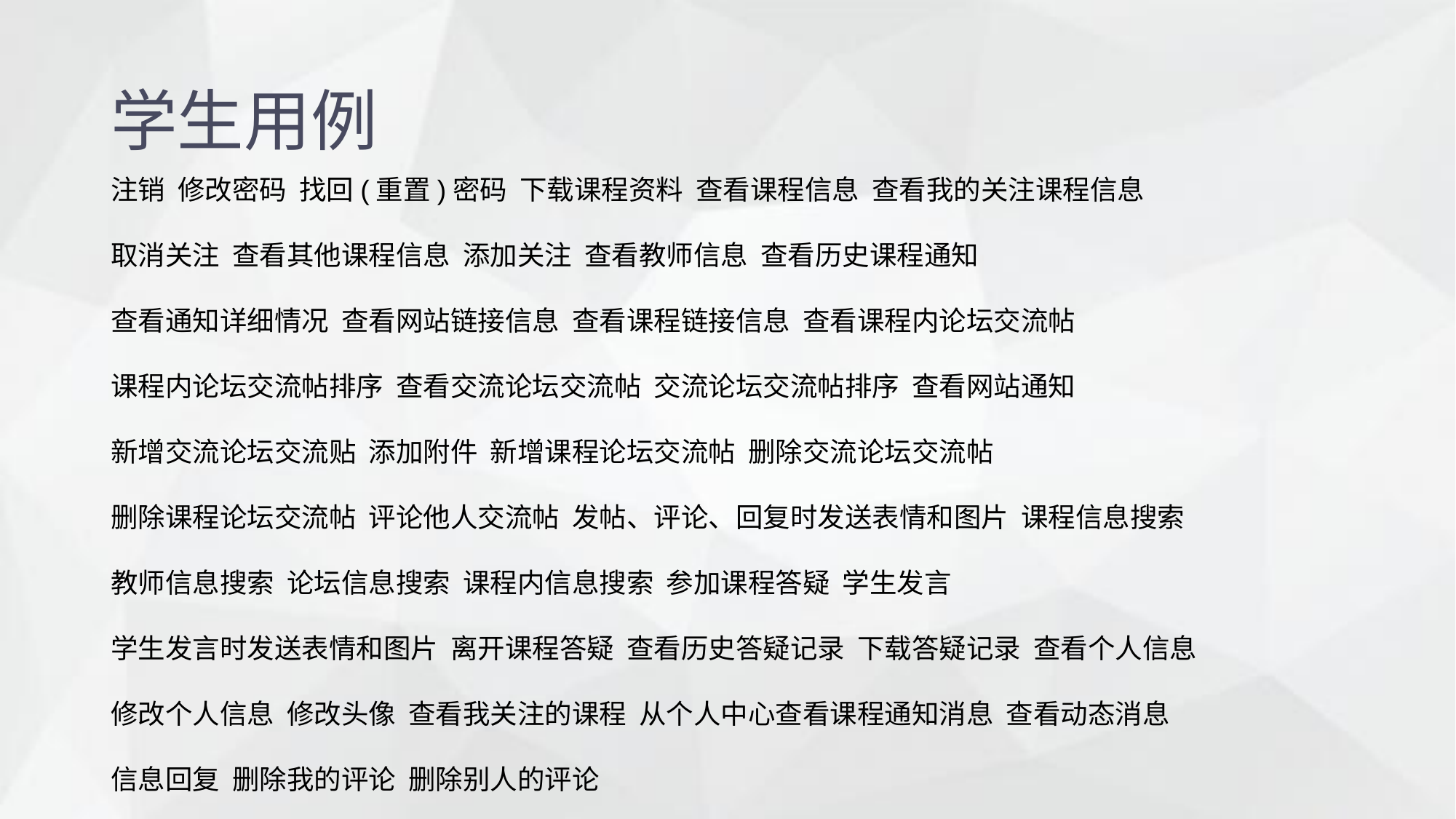

学生用例
注销  修改密码  找回(重置)密码  下载课程资料  查看课程信息  查看我的关注课程信息

取消关注  查看其他课程信息  添加关注  查看教师信息  查看历史课程通知

查看通知详细情况  查看网站链接信息  查看课程链接信息  查看课程内论坛交流帖

课程内论坛交流帖排序  查看交流论坛交流帖  交流论坛交流帖排序  查看网站通知

新增交流论坛交流贴  添加附件  新增课程论坛交流帖  删除交流论坛交流帖

删除课程论坛交流帖  评论他人交流帖  发帖、评论、回复时发送表情和图片  课程信息搜索

教师信息搜索  论坛信息搜索  课程内信息搜索  参加课程答疑  学生发言

学生发言时发送表情和图片  离开课程答疑  查看历史答疑记录  下载答疑记录  查看个人信息

修改个人信息  修改头像  查看我关注的课程  从个人中心查看课程通知消息  查看动态消息

信息回复  删除我的评论  删除别人的评论